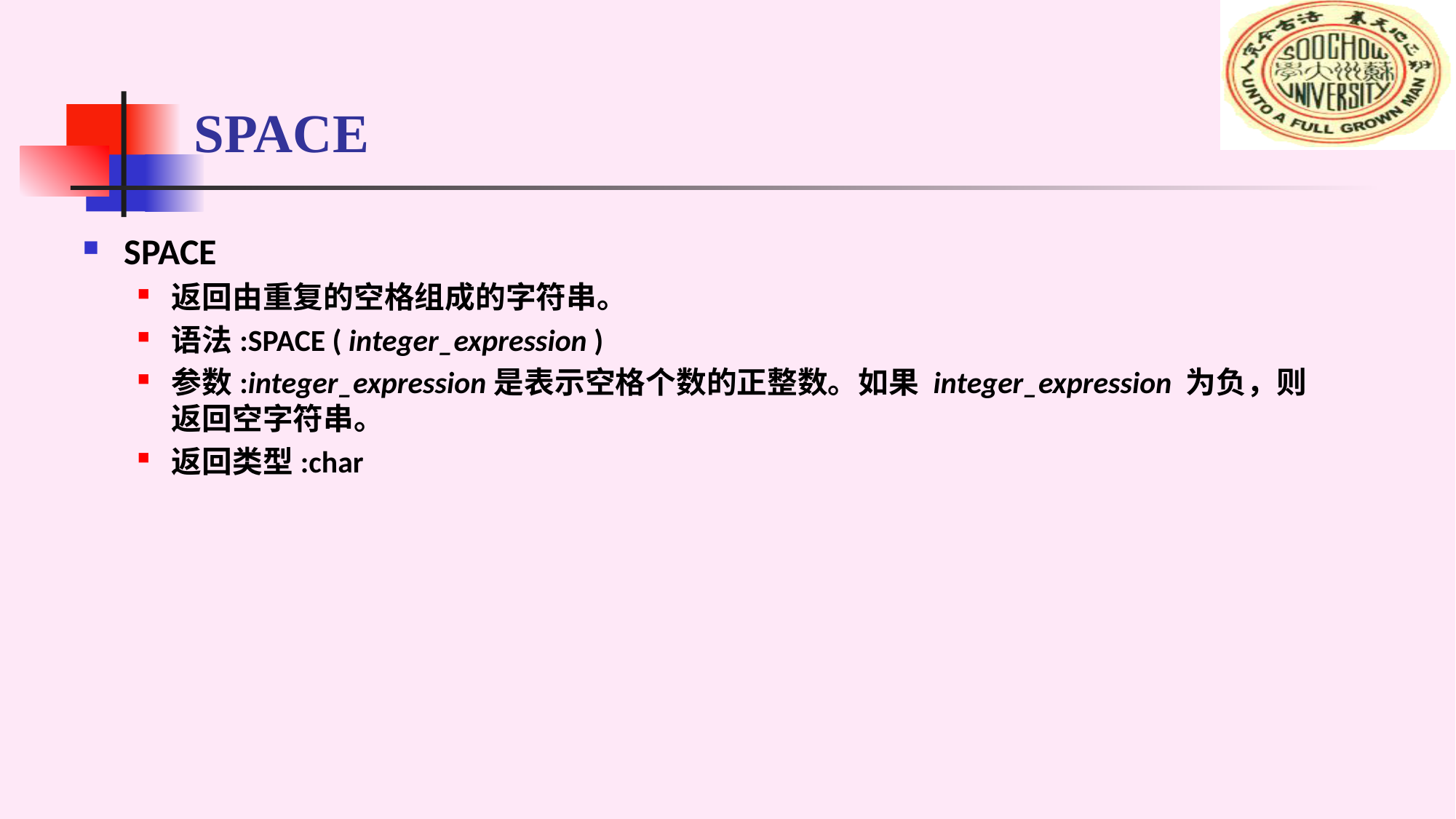

# SPACE
SPACE
返回由重复的空格组成的字符串。
语法:SPACE ( integer_expression )
参数:integer_expression是表示空格个数的正整数。如果 integer_expression 为负，则返回空字符串。
返回类型:char